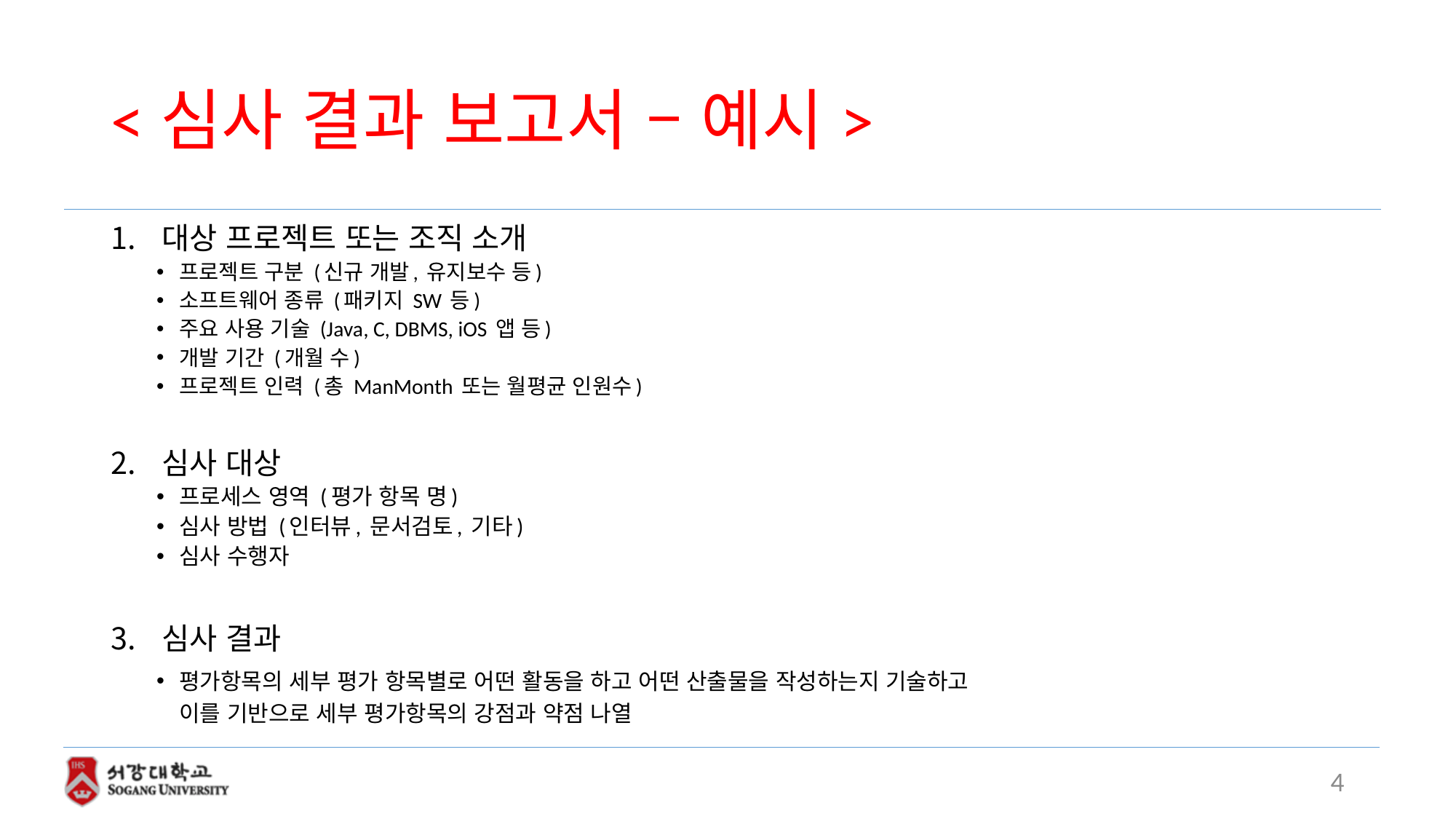

# <심사 결과 보고서 – 예시>
대상 프로젝트 또는 조직 소개
프로젝트 구분 (신규 개발, 유지보수 등)
소프트웨어 종류 (패키지 SW 등)
주요 사용 기술 (Java, C, DBMS, iOS 앱 등)
개발 기간 (개월 수)
프로젝트 인력 (총 ManMonth 또는 월평균 인원수)

심사 대상
프로세스 영역 (평가 항목 명)
심사 방법 (인터뷰, 문서검토, 기타)
심사 수행자

심사 결과
평가항목의 세부 평가 항목별로 어떤 활동을 하고 어떤 산출물을 작성하는지 기술하고
이를 기반으로 세부 평가항목의 강점과 약점 나열

4